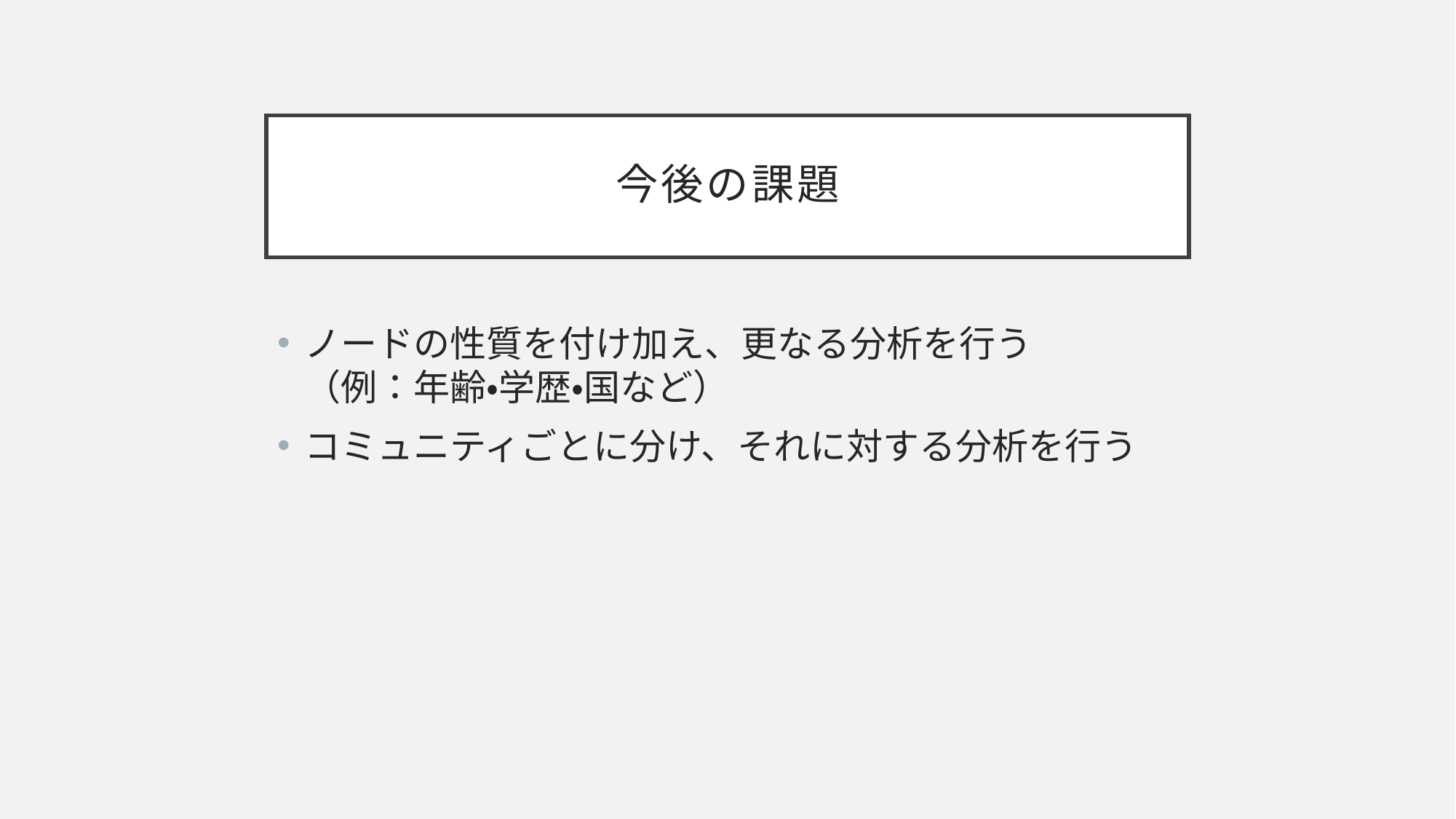

# 今後の課題
ノードの性質を付け加え、更なる分析を行う
（例：年齢・学歴・国など）
コミュニティごとに分け、それに対する分析を行う